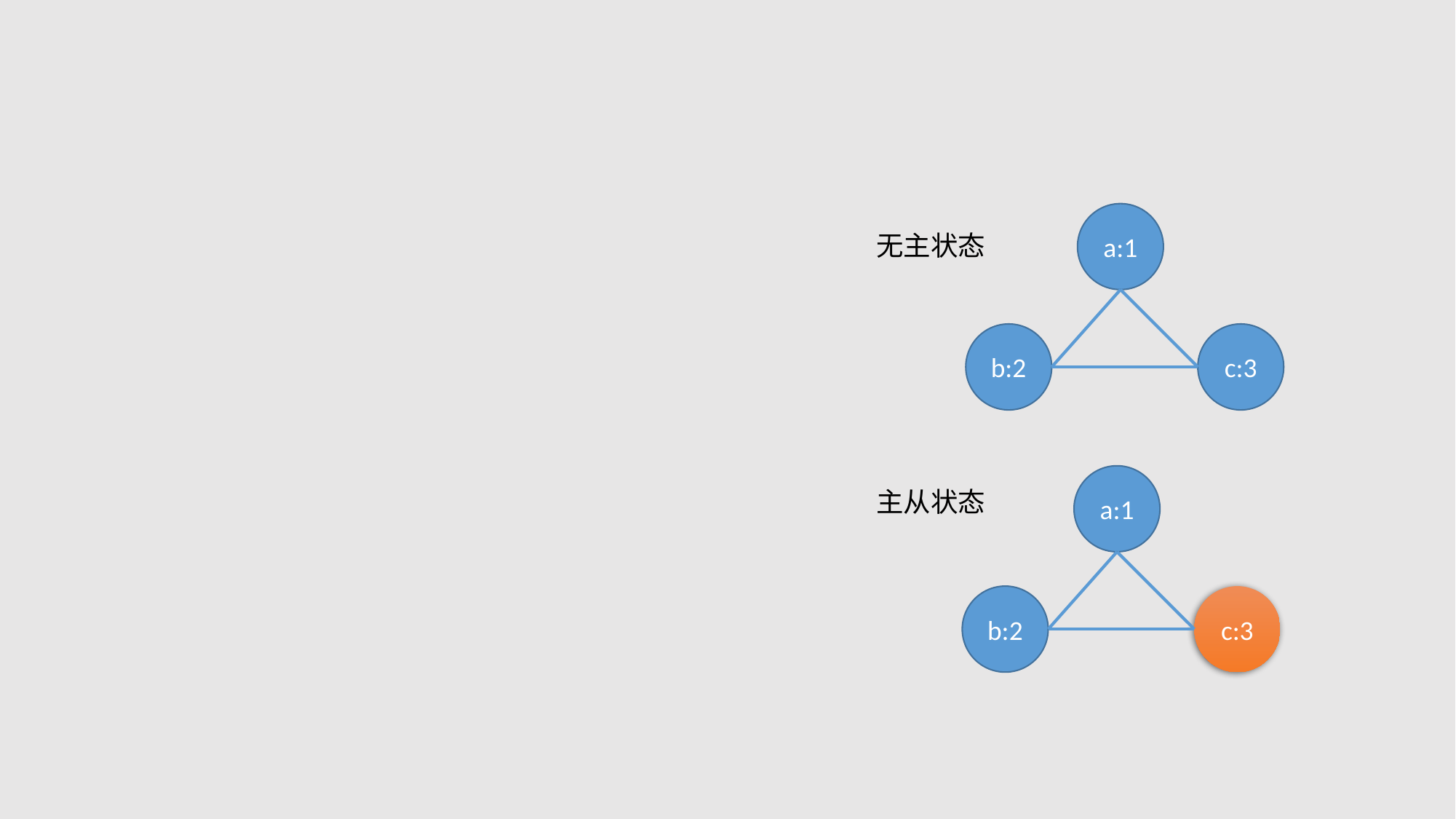

a:1
无主状态
b:2
c:3
a:1
主从状态
b:2
c:3